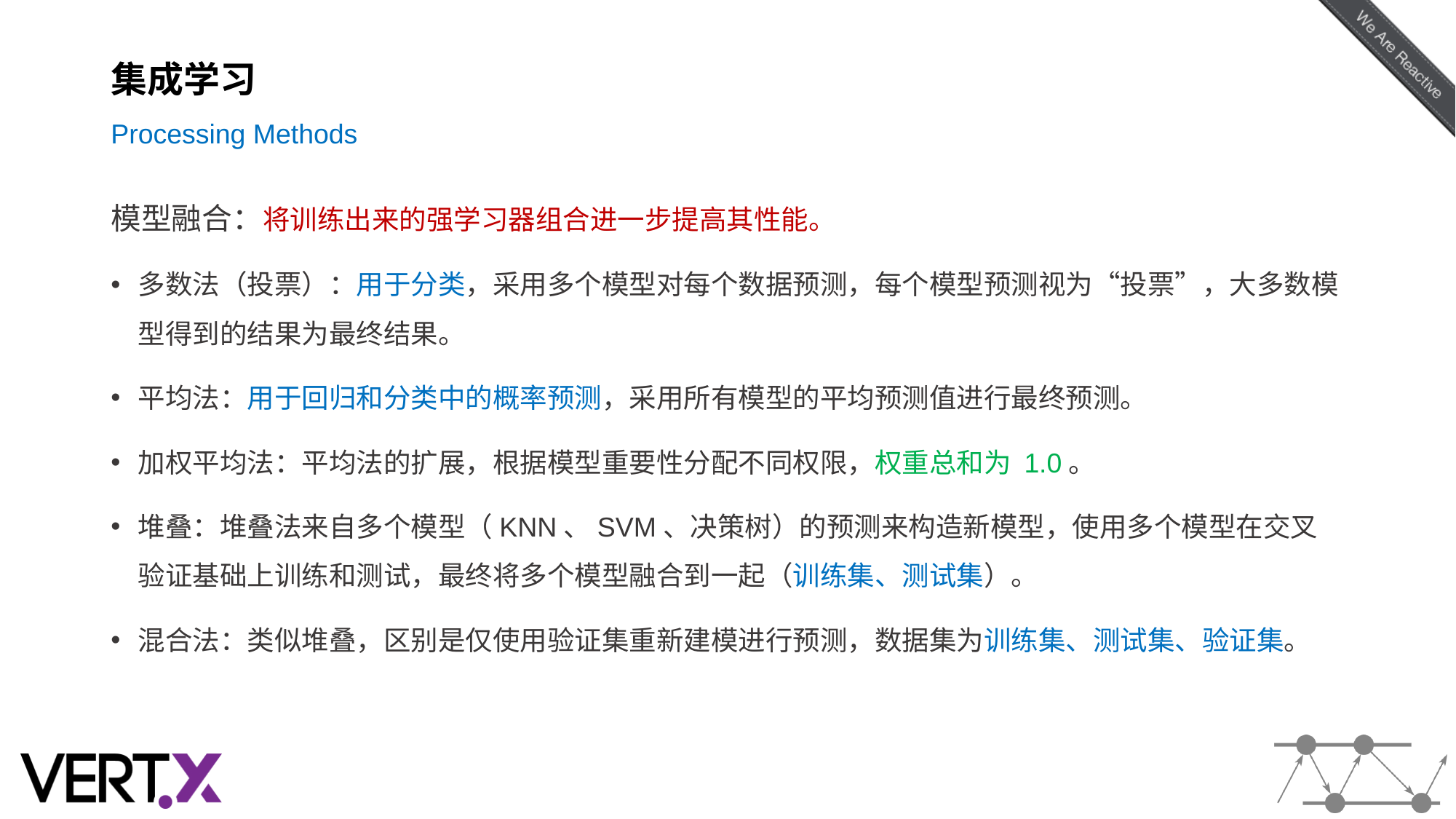

# 集成学习 Processing Methods
模型融合：将训练出来的强学习器组合进一步提高其性能。
多数法（投票）：用于分类，采用多个模型对每个数据预测，每个模型预测视为“投票”，大多数模型得到的结果为最终结果。
平均法：用于回归和分类中的概率预测，采用所有模型的平均预测值进行最终预测。
加权平均法：平均法的扩展，根据模型重要性分配不同权限，权重总和为 1.0。
堆叠：堆叠法来自多个模型（KNN、SVM、决策树）的预测来构造新模型，使用多个模型在交叉验证基础上训练和测试，最终将多个模型融合到一起（训练集、测试集）。
混合法：类似堆叠，区别是仅使用验证集重新建模进行预测，数据集为训练集、测试集、验证集。